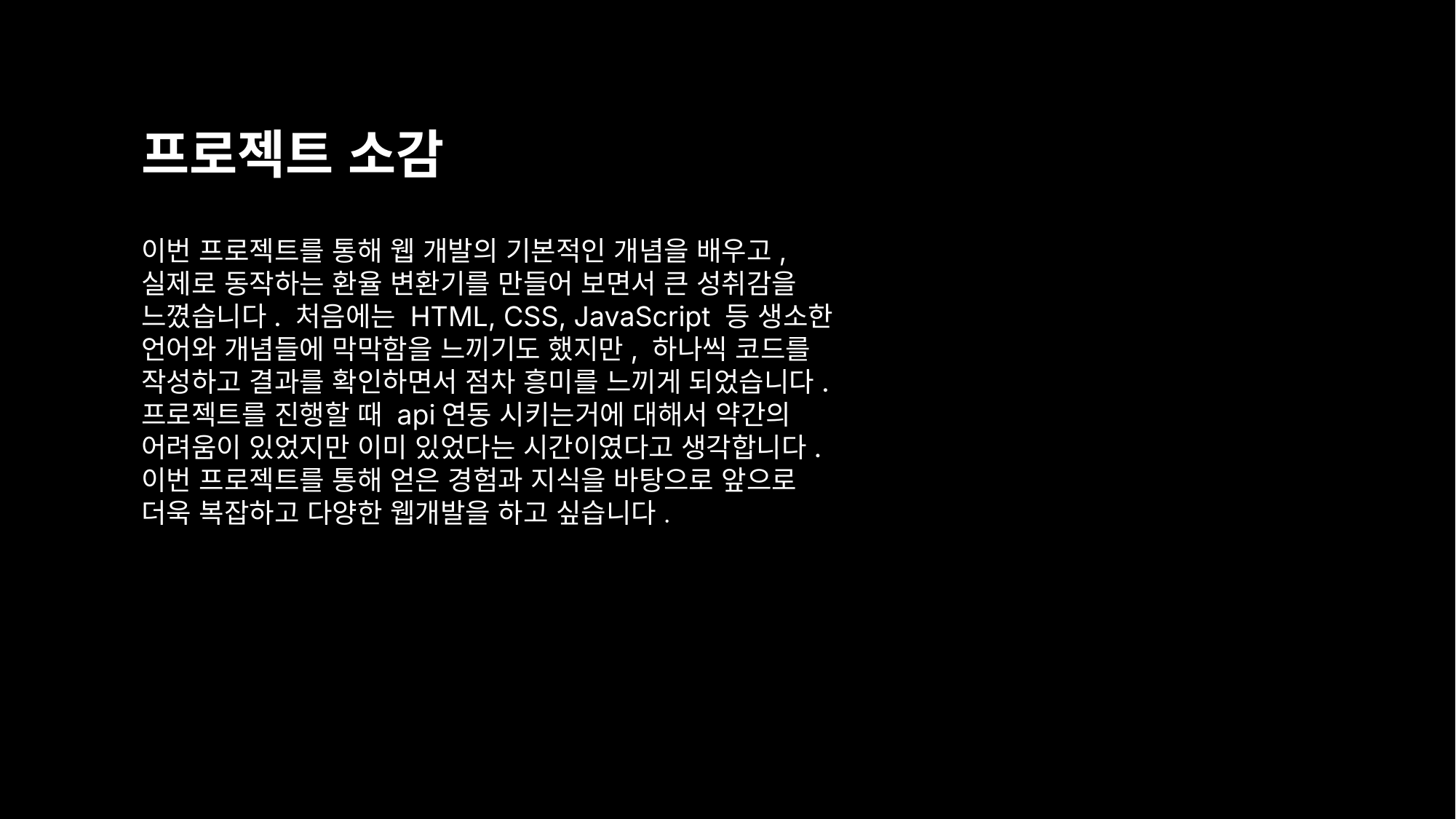

프로젝트 소감
이번 프로젝트를 통해 웹 개발의 기본적인 개념을 배우고, 실제로 동작하는 환율 변환기를 만들어 보면서 큰 성취감을 느꼈습니다. 처음에는 HTML, CSS, JavaScript 등 생소한 언어와 개념들에 막막함을 느끼기도 했지만, 하나씩 코드를 작성하고 결과를 확인하면서 점차 흥미를 느끼게 되었습니다. 프로젝트를 진행할 때 api연동 시키는거에 대해서 약간의 어려움이 있었지만 이미 있었다는 시간이였다고 생각합니다. 이번 프로젝트를 통해 얻은 경험과 지식을 바탕으로 앞으로 더욱 복잡하고 다양한 웹개발을 하고 싶습니다.